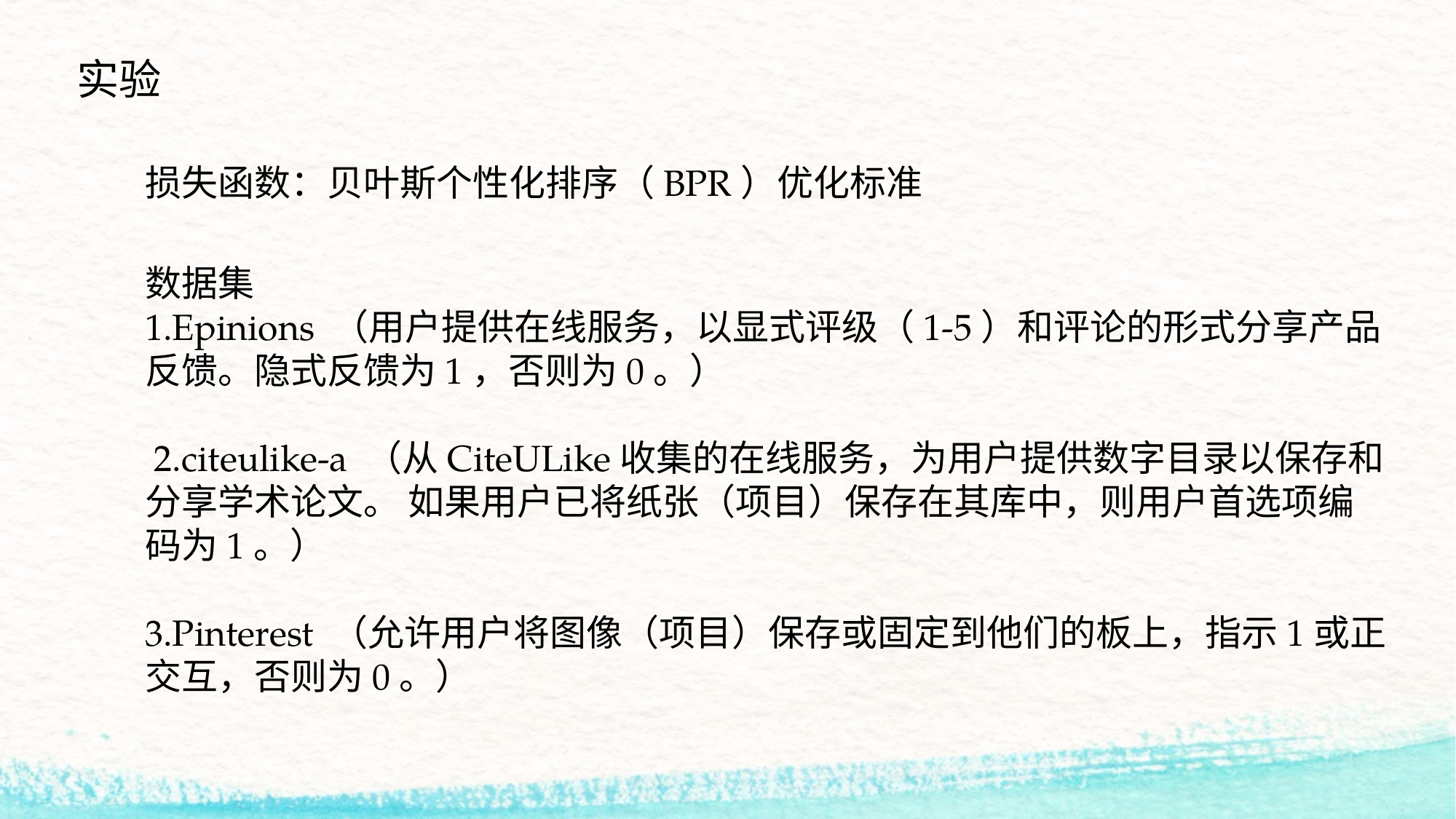

实验
损失函数：贝叶斯个性化排序（BPR）优化标准
数据集
1.Epinions （用户提供在线服务，以显式评级（1-5）和评论的形式分享产品反馈。隐式反馈为1，否则为0。）

 2.citeulike-a （从CiteULike收集的在线服务，为用户提供数字目录以保存和分享学术论文。 如果用户已将纸张（项目）保存在其库中，则用户首选项编码为1。）

3.Pinterest （允许用户将图像（项目）保存或固定到他们的板上，指示1或正交互，否则为0。）